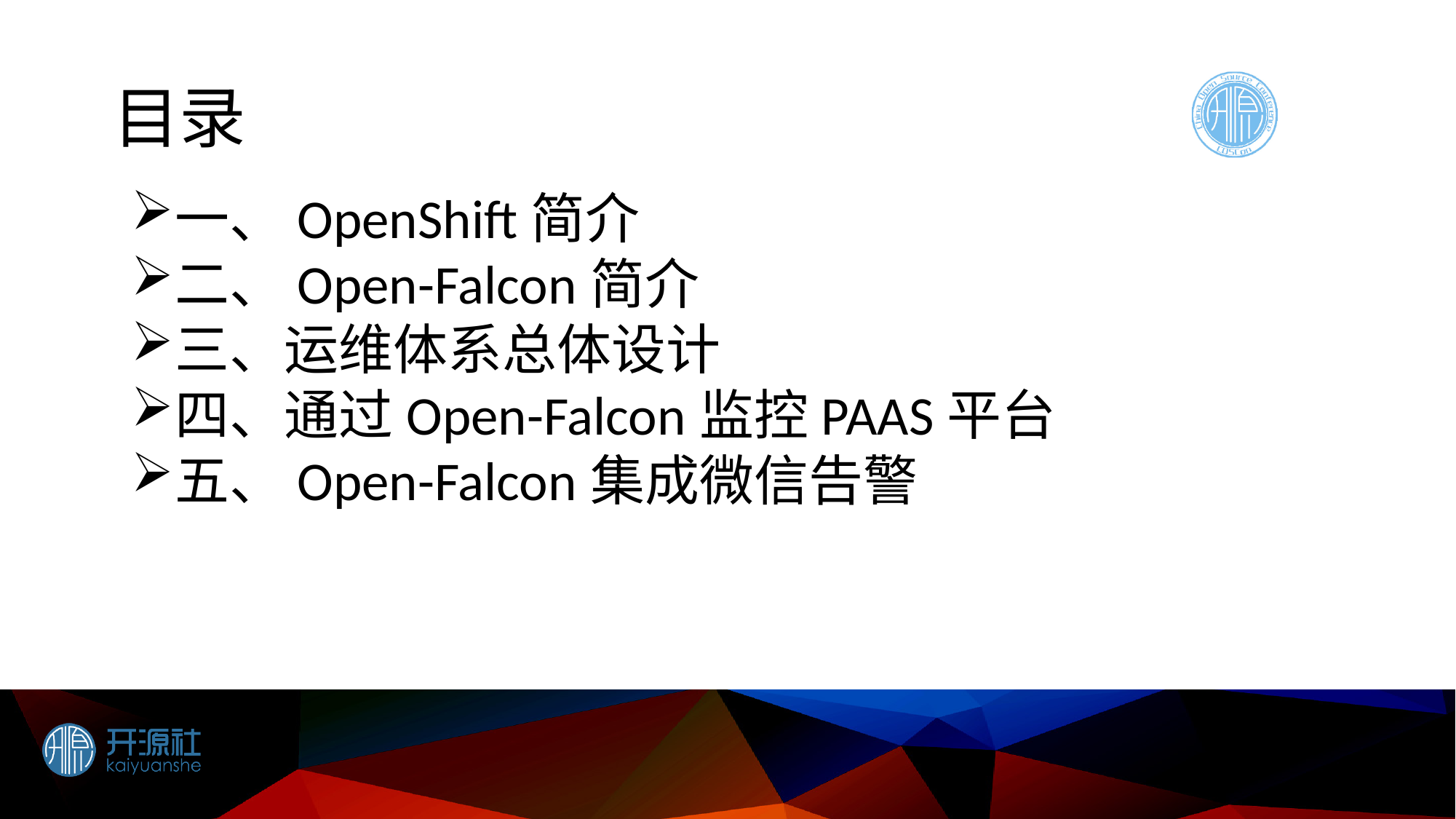

# 目录
一、OpenShift简介
二、Open-Falcon简介
三、运维体系总体设计
四、通过Open-Falcon监控PAAS平台
五、Open-Falcon集成微信告警